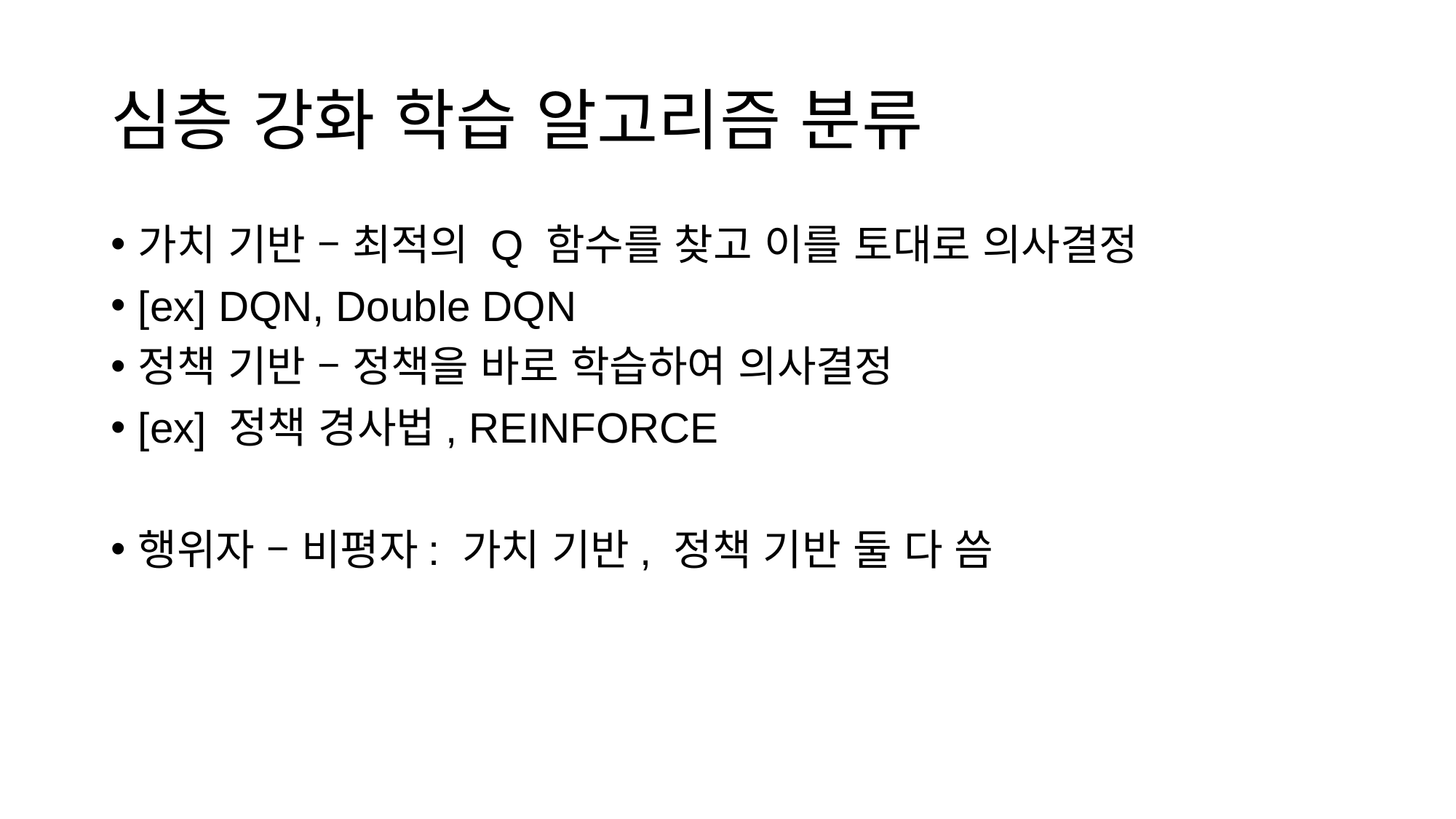

# 심층 강화 학습 알고리즘 분류
가치 기반 – 최적의 Q 함수를 찾고 이를 토대로 의사결정
[ex] DQN, Double DQN
정책 기반 – 정책을 바로 학습하여 의사결정
[ex] 정책 경사법, REINFORCE

행위자 – 비평자: 가치 기반, 정책 기반 둘 다 씀